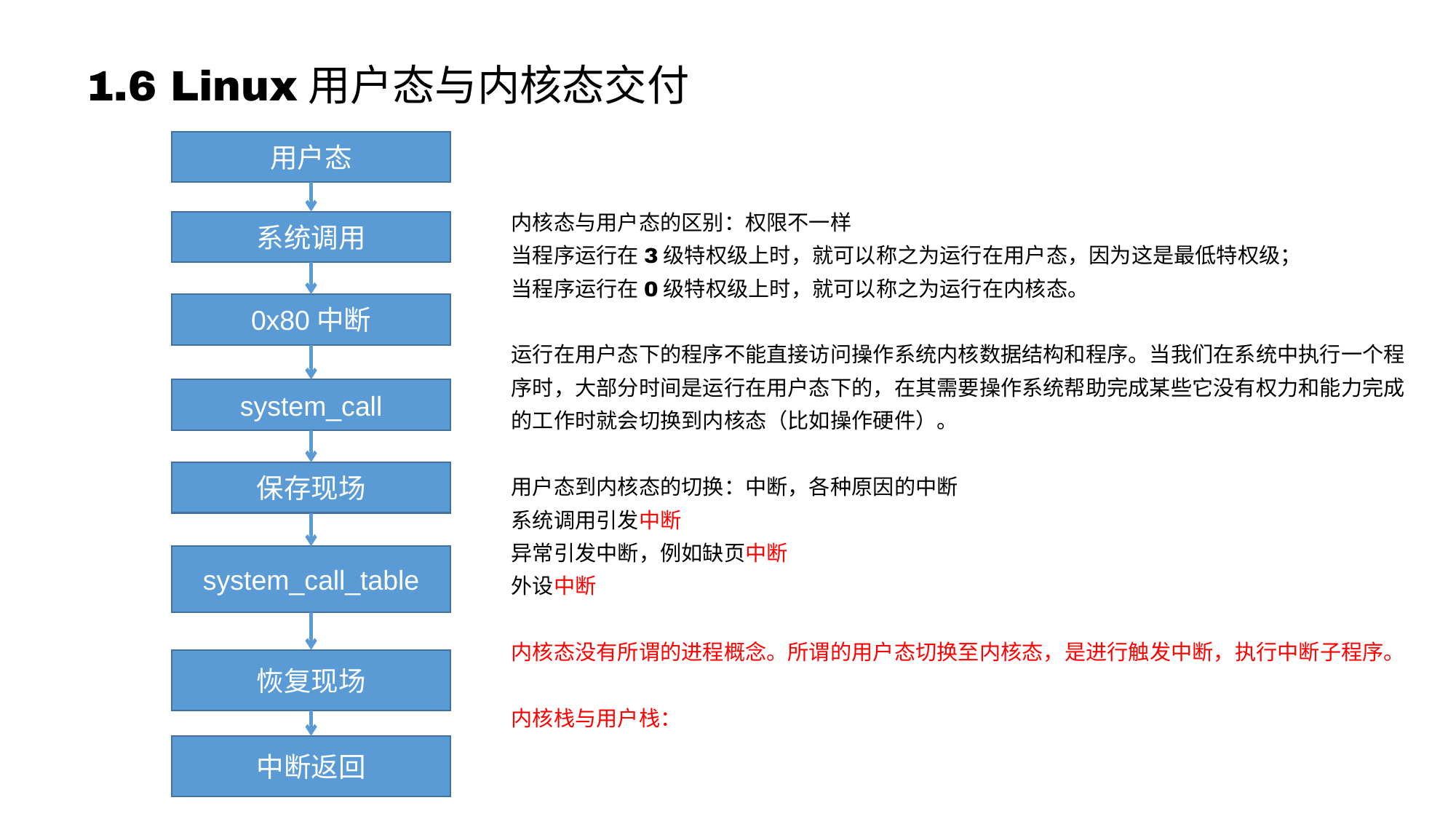

# 1.6 Linux用户态与内核态交付
用户态
内核态与用户态的区别：权限不一样
当程序运行在3级特权级上时，就可以称之为运行在用户态，因为这是最低特权级；
当程序运行在0级特权级上时，就可以称之为运行在内核态。

运行在用户态下的程序不能直接访问操作系统内核数据结构和程序。当我们在系统中执行一个程序时，大部分时间是运行在用户态下的，在其需要操作系统帮助完成某些它没有权力和能力完成的工作时就会切换到内核态（比如操作硬件）。

用户态到内核态的切换：中断，各种原因的中断
系统调用引发中断
异常引发中断，例如缺页中断
外设中断

内核态没有所谓的进程概念。所谓的用户态切换至内核态，是进行触发中断，执行中断子程序。

内核栈与用户栈：
系统调用
0x80中断
system_call
保存现场
system_call_table
恢复现场
中断返回